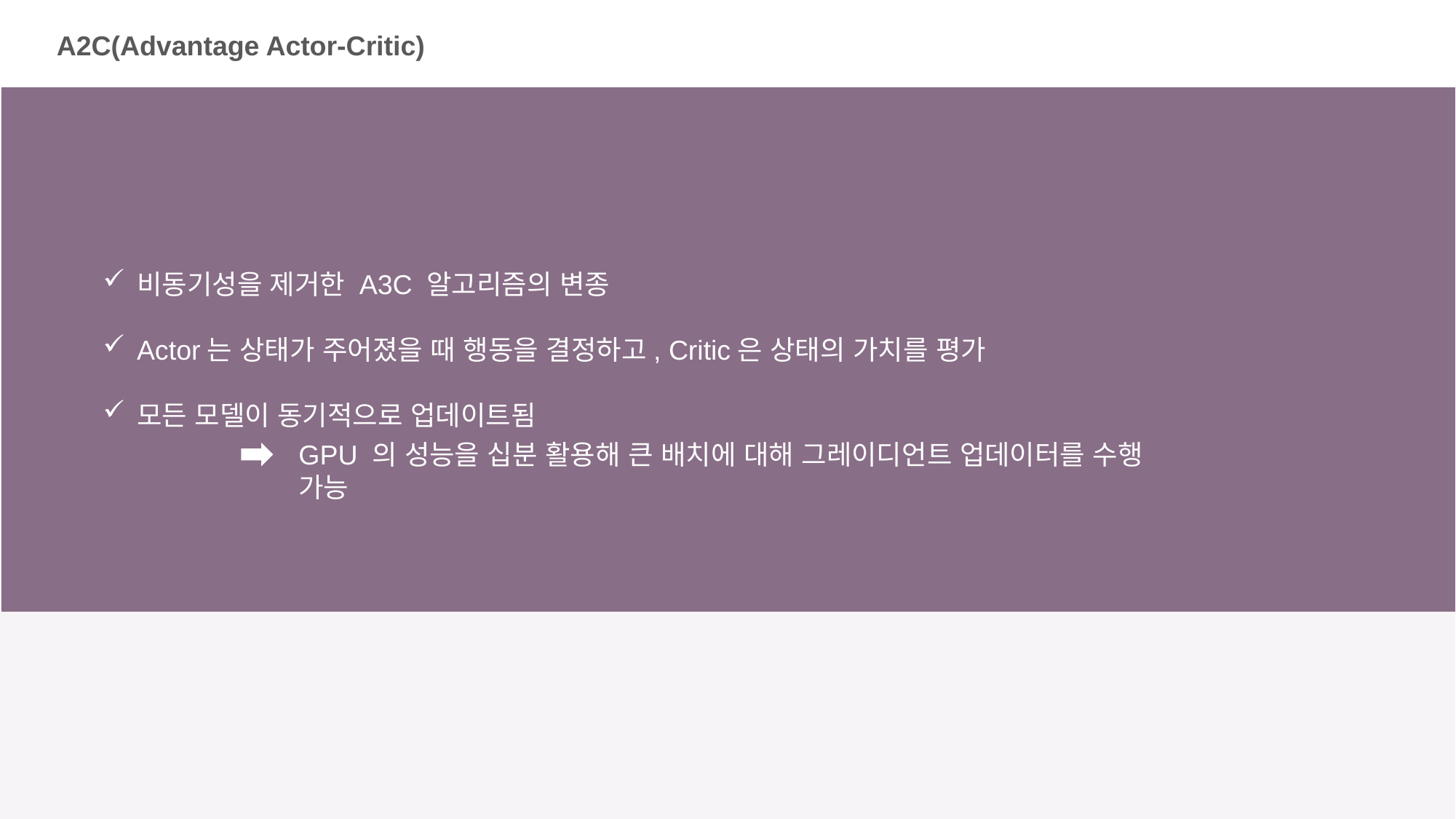

A2C(Advantage Actor-Critic)

비동기성을 제거한 A3C 알고리즘의 변종
Actor는 상태가 주어졌을 때 행동을 결정하고, Critic은 상태의 가치를 평가
모든 모델이 동기적으로 업데이트됨
GPU 의 성능을 십분 활용해 큰 배치에 대해 그레이디언트 업데이터를 수행 가능